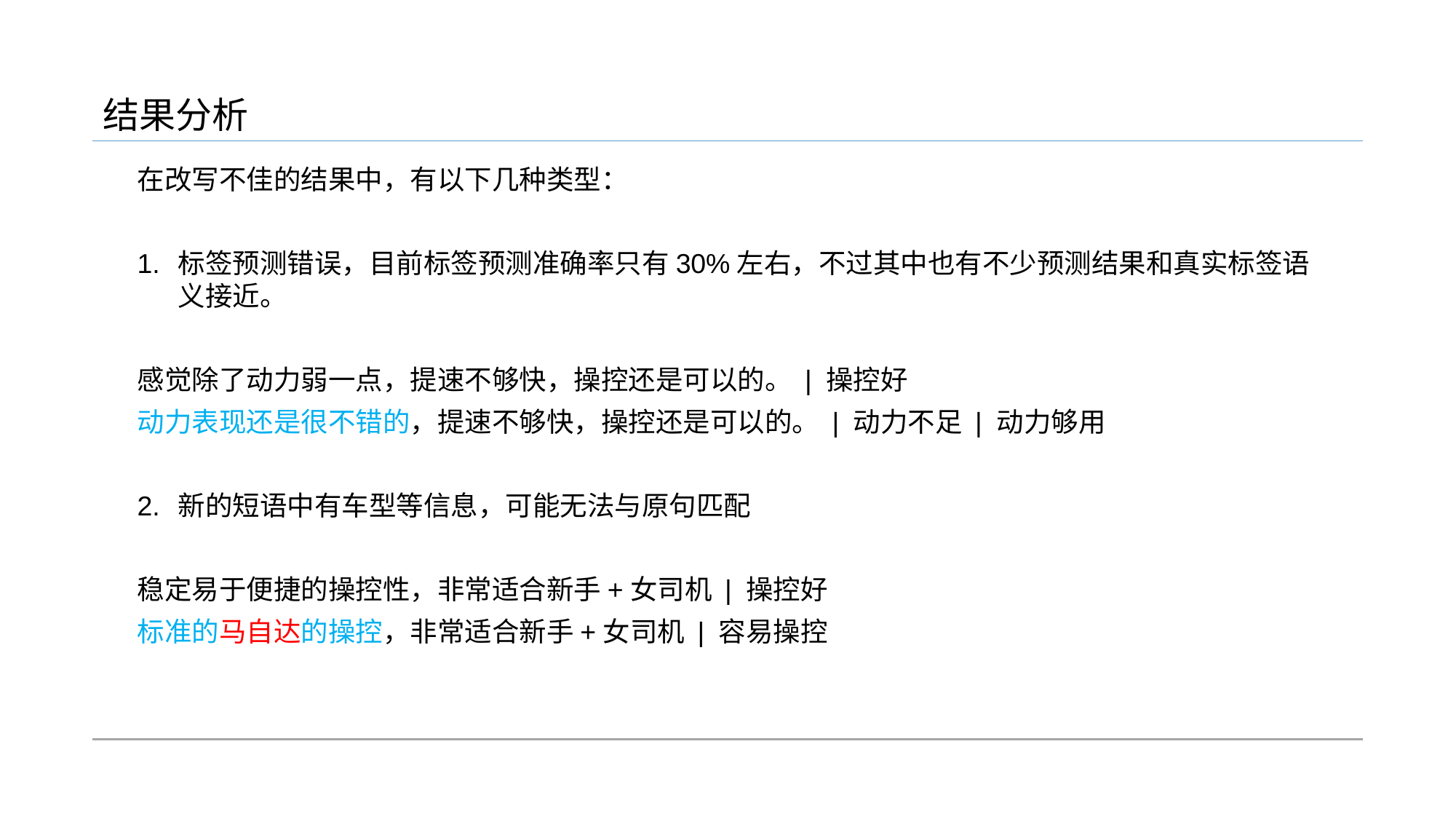

结果分析
在改写不佳的结果中，有以下几种类型：

标签预测错误，目前标签预测准确率只有30%左右，不过其中也有不少预测结果和真实标签语义接近。

感觉除了动力弱一点，提速不够快，操控还是可以的。 | 操控好
动力表现还是很不错的，提速不够快，操控还是可以的。 | 动力不足 | 动力够用

新的短语中有车型等信息，可能无法与原句匹配

稳定易于便捷的操控性，非常适合新手+女司机 | 操控好
标准的马自达的操控，非常适合新手+女司机 | 容易操控